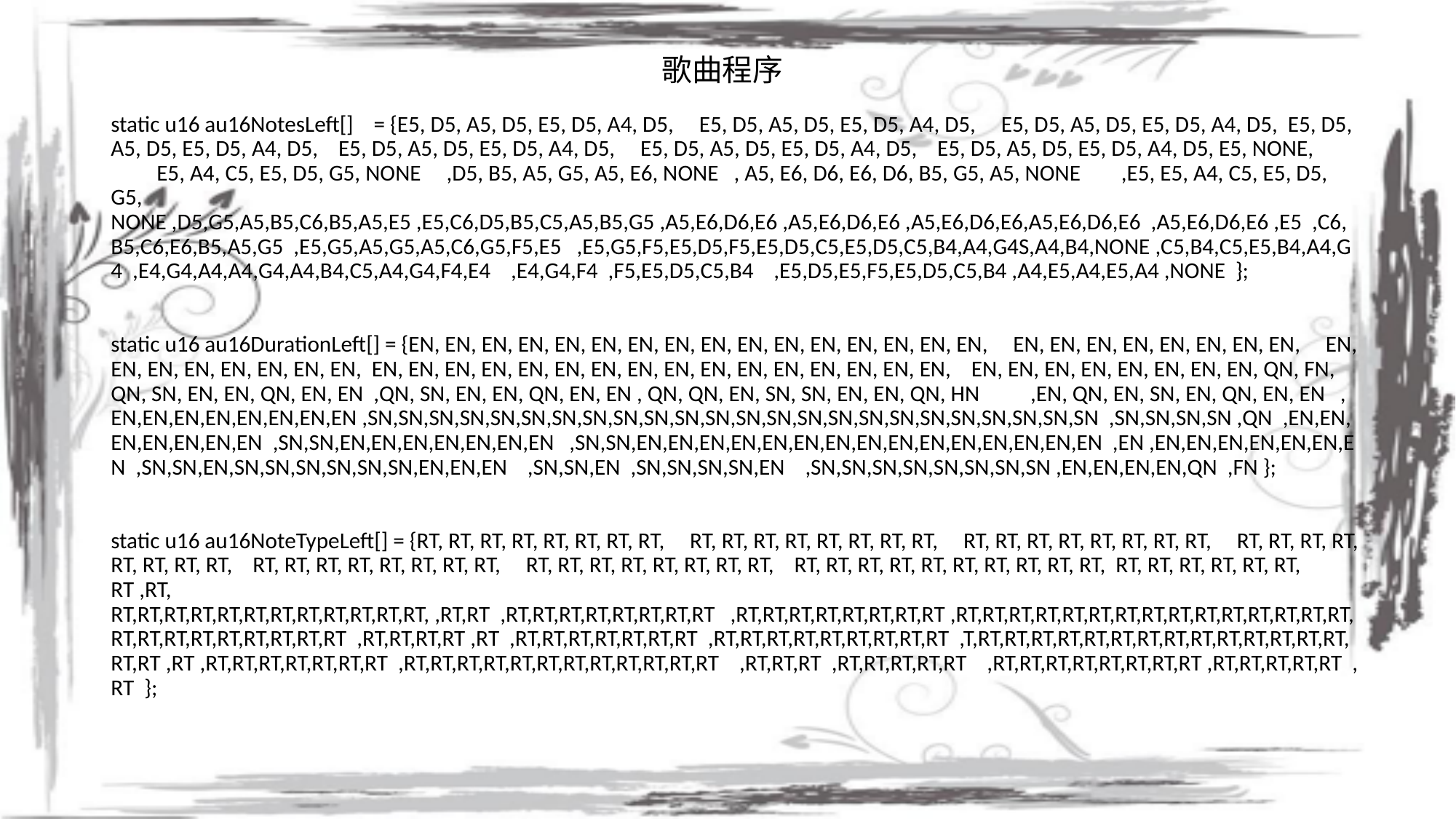

# 歌曲程序 static u16 au16NotesLeft[]    = {E5, D5, A5, D5, E5, D5, A4, D5,     E5, D5, A5, D5, E5, D5, A4, D5,     E5, D5, A5, D5, E5, D5, A4, D5,  E5, D5, A5, D5, E5, D5, A4, D5,    E5, D5, A5, D5, E5, D5, A4, D5,     E5, D5, A5, D5, E5, D5, A4, D5,    E5, D5, A5, D5, E5, D5, A4, D5, E5, NONE,                   E5, A4, C5, E5, D5, G5, NONE     ,D5, B5, A5, G5, A5, E6, NONE   , A5, E6, D6, E6, D6, B5, G5, A5, NONE        ,E5, E5, A4, C5, E5, D5, G5, NONE ,D5,G5,A5,B5,C6,B5,A5,E5 ,E5,C6,D5,B5,C5,A5,B5,G5 ,A5,E6,D6,E6 ,A5,E6,D6,E6 ,A5,E6,D6,E6,A5,E6,D6,E6  ,A5,E6,D6,E6 ,E5  ,C6,B5,C6,E6,B5,A5,G5  ,E5,G5,A5,G5,A5,C6,G5,F5,E5   ,E5,G5,F5,E5,D5,F5,E5,D5,C5,E5,D5,C5,B4,A4,G4S,A4,B4,NONE ,C5,B4,C5,E5,B4,A4,G4  ,E4,G4,A4,A4,G4,A4,B4,C5,A4,G4,F4,E4    ,E4,G4,F4  ,F5,E5,D5,C5,B4    ,E5,D5,E5,F5,E5,D5,C5,B4 ,A4,E5,A4,E5,A4 ,NONE  }; static u16 au16DurationLeft[] = {EN, EN, EN, EN, EN, EN, EN, EN, EN, EN, EN, EN, EN, EN, EN, EN,     EN, EN, EN, EN, EN, EN, EN, EN,     EN, EN, EN, EN, EN, EN, EN, EN,  EN, EN, EN, EN, EN, EN, EN, EN, EN, EN, EN, EN, EN, EN, EN, EN,    EN, EN, EN, EN, EN, EN, EN, EN, QN, FN, QN, SN, EN, EN, QN, EN, EN  ,QN, SN, EN, EN, QN, EN, EN , QN, QN, EN, SN, SN, EN, EN, QN, HN          ,EN, QN, EN, SN, EN, QN, EN, EN   ,  EN,EN,EN,EN,EN,EN,EN,EN ,SN,SN,SN,SN,SN,SN,SN,SN,SN,SN,SN,SN,SN,SN,SN,SN,SN,SN,SN,SN,SN,SN,SN,SN  ,SN,SN,SN,SN ,QN  ,EN,EN,EN,EN,EN,EN,EN  ,SN,SN,EN,EN,EN,EN,EN,EN,EN   ,SN,SN,EN,EN,EN,EN,EN,EN,EN,EN,EN,EN,EN,EN,EN,EN,EN  ,EN ,EN,EN,EN,EN,EN,EN,EN  ,SN,SN,EN,SN,SN,SN,SN,SN,SN,EN,EN,EN    ,SN,SN,EN  ,SN,SN,SN,SN,EN    ,SN,SN,SN,SN,SN,SN,SN,SN ,EN,EN,EN,EN,QN  ,FN }; static u16 au16NoteTypeLeft[] = {RT, RT, RT, RT, RT, RT, RT, RT,     RT, RT, RT, RT, RT, RT, RT, RT,     RT, RT, RT, RT, RT, RT, RT, RT,     RT, RT, RT, RT, RT, RT, RT, RT,    RT, RT, RT, RT, RT, RT, RT, RT,     RT, RT, RT, RT, RT, RT, RT, RT,    RT, RT, RT, RT, RT, RT, RT, RT, RT, RT,  RT, RT, RT, RT, RT, RT, RT ,RT, RT,RT,RT,RT,RT,RT,RT,RT,RT,RT,RT,RT, ,RT,RT  ,RT,RT,RT,RT,RT,RT,RT,RT   ,RT,RT,RT,RT,RT,RT,RT,RT ,RT,RT,RT,RT,RT,RT,RT,RT,RT,RT,RT,RT,RT,RT,RT,RT,RT,RT,RT,RT,RT,RT,RT,RT  ,RT,RT,RT,RT ,RT  ,RT,RT,RT,RT,RT,RT,RT  ,RT,RT,RT,RT,RT,RT,RT,RT,RT  ,T,RT,RT,RT,RT,RT,RT,RT,RT,RT,RT,RT,RT,RT,RT,RT,RT ,RT ,RT,RT,RT,RT,RT,RT,RT  ,RT,RT,RT,RT,RT,RT,RT,RT,RT,RT,RT,RT    ,RT,RT,RT  ,RT,RT,RT,RT,RT    ,RT,RT,RT,RT,RT,RT,RT,RT ,RT,RT,RT,RT,RT  ,RT  };